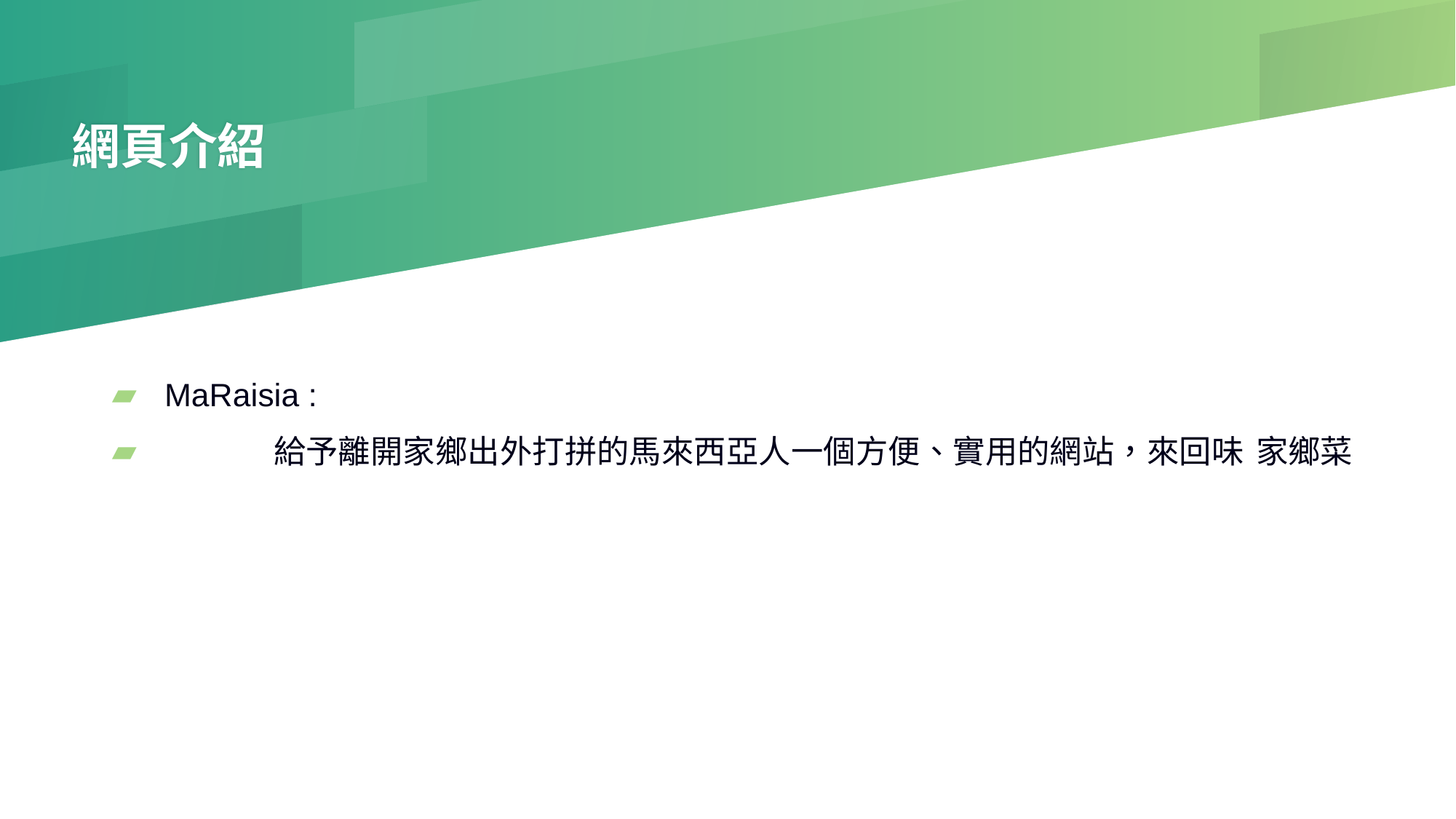

# 網頁介紹
MaRaisia :
	給予離開家鄉出外打拼的馬來西亞人一個方便、實用的網站，來回味	家鄉菜